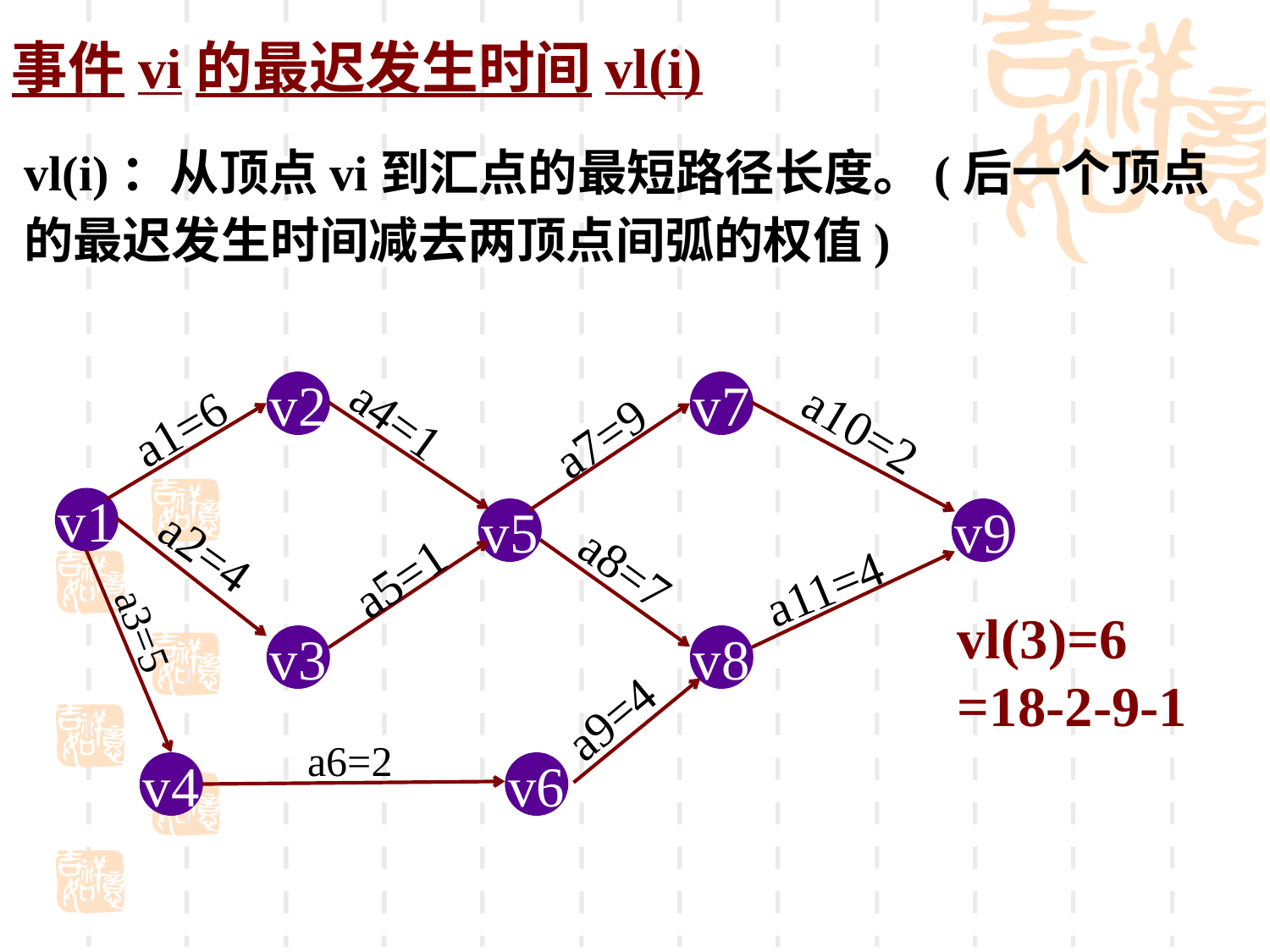

事件vi的最迟发生时间vl(i)
vl(i)：从顶点vi到汇点的最短路径长度。(后一个顶点的最迟发生时间减去两顶点间弧的权值)
v2
v7
a4=1
a1=6
a10=2
a7=9

v1
v5
v9
a2=4

a8=7

a5=1
a11=4

a3=5
v3
v8

a9=4
a6=2
v4
v6

vl(3)=6
=18-2-9-1